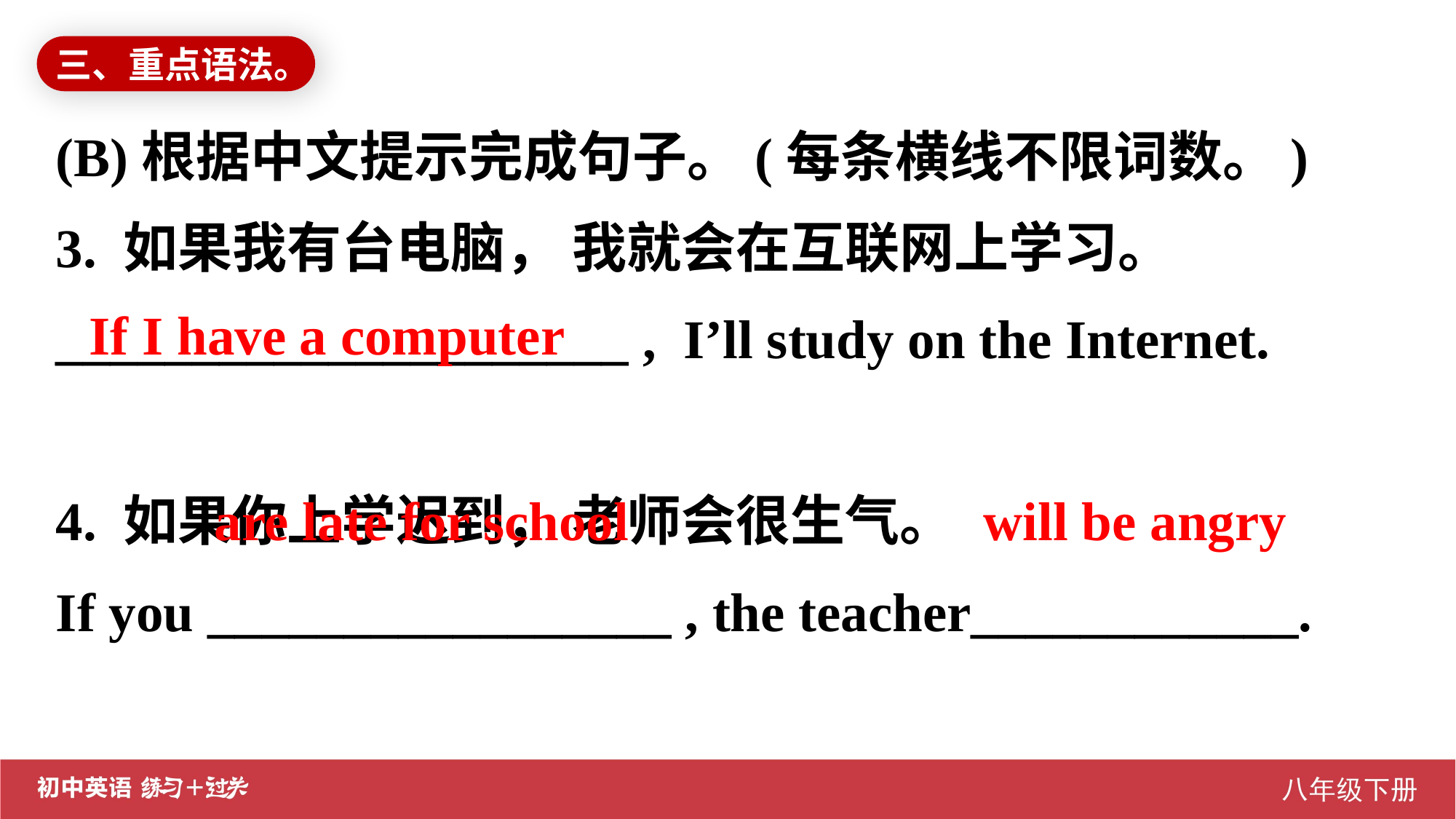

三、重点语法。
(B)根据中文提示完成句子。(每条横线不限词数。)
3. 如果我有台电脑， 我就会在互联网上学习。
_____________________ ,  I’ll study on the Internet.
4. 如果你上学迟到， 老师会很生气。
If you _________________ , the teacher____________.

If I have a computer
are late for school                          will be angry